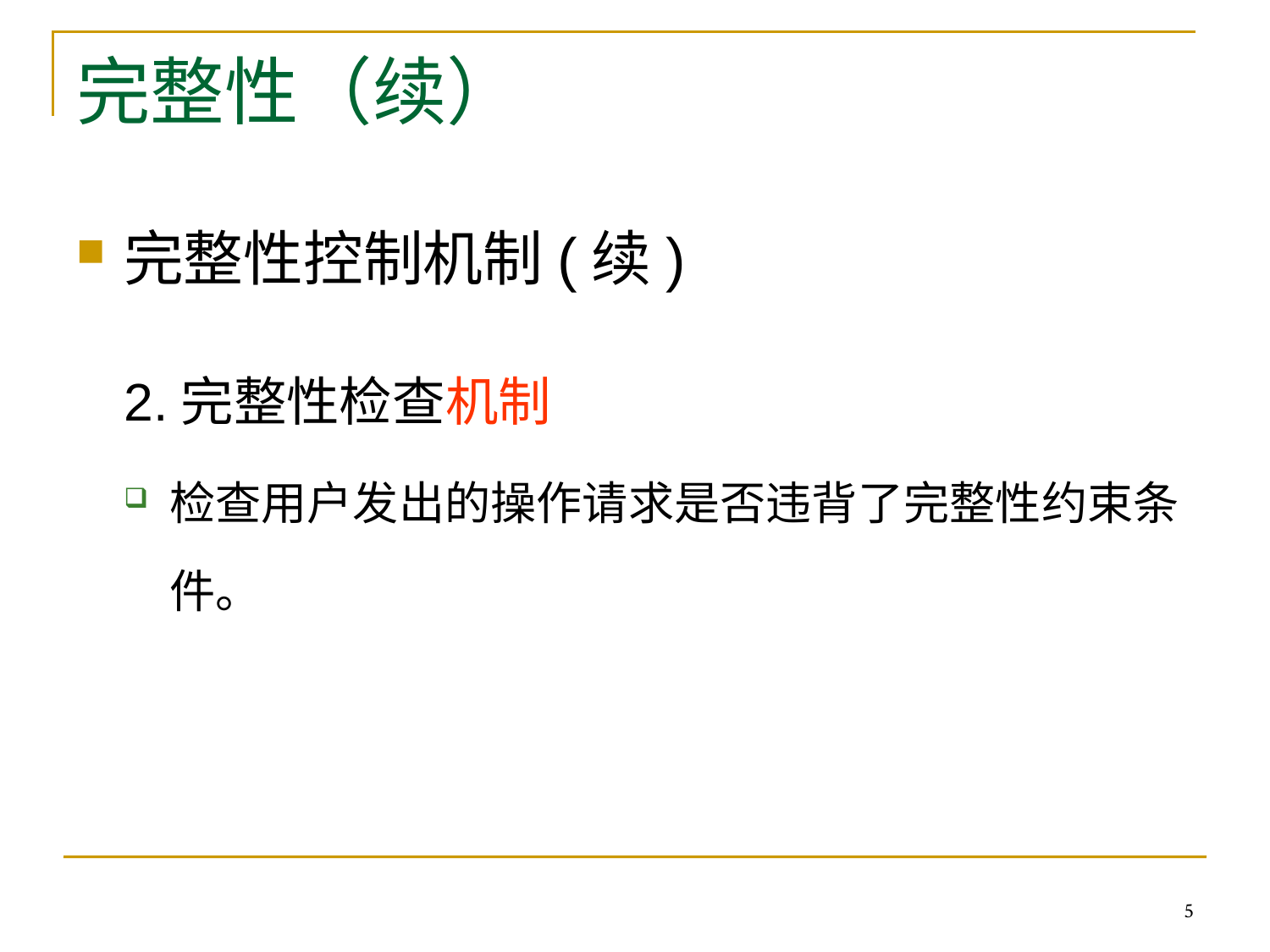

# 完整性（续）
完整性控制机制(续)

2.完整性检查机制
检查用户发出的操作请求是否违背了完整性约束条件。

5